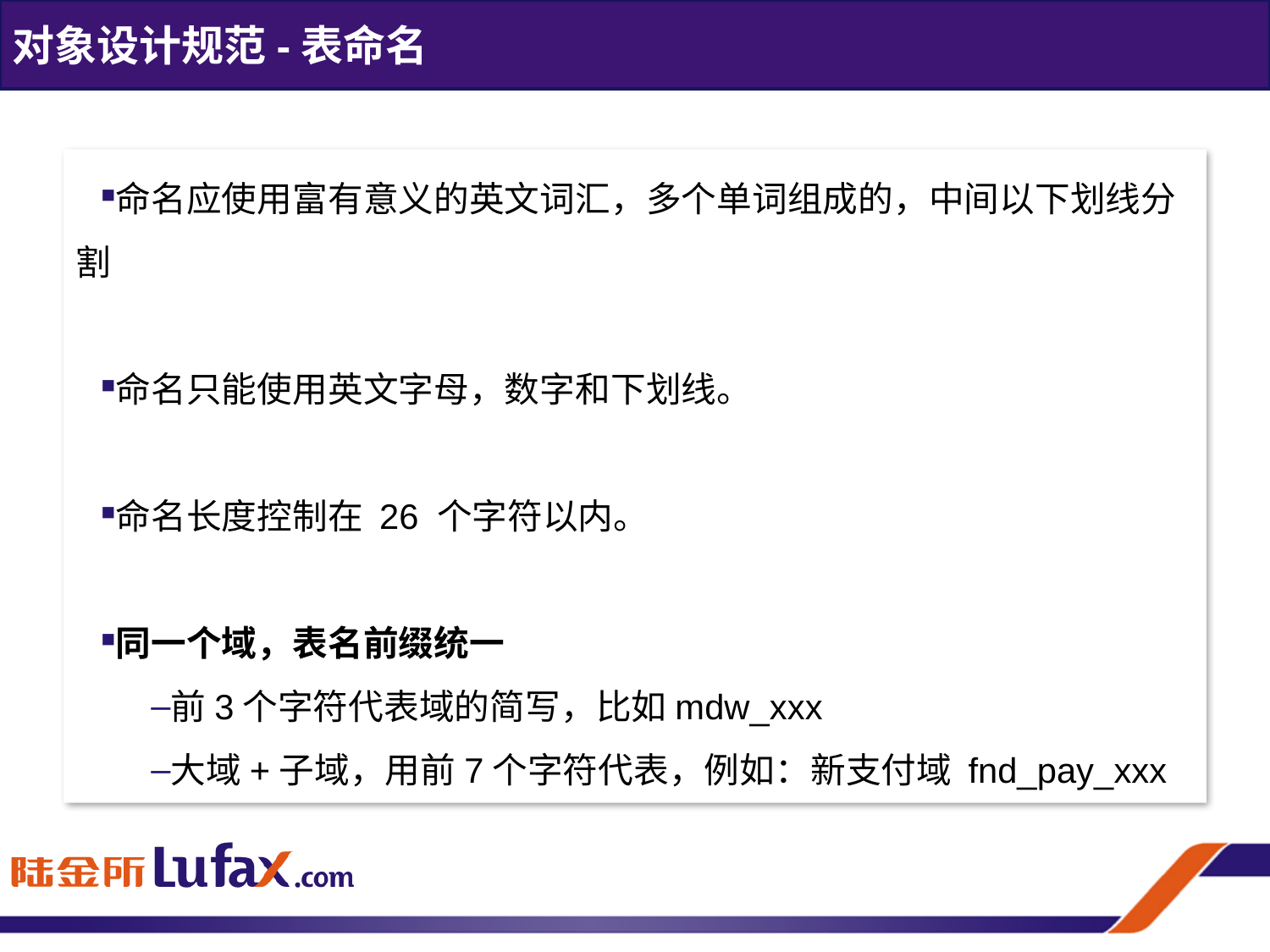

对象设计规范-表命名
命名应使用富有意义的英文词汇，多个单词组成的，中间以下划线分割

命名只能使用英文字母，数字和下划线。

命名长度控制在 26 个字符以内。

同一个域，表名前缀统一
前3个字符代表域的简写，比如mdw_xxx
大域+子域，用前7个字符代表，例如：新支付域 fnd_pay_xxx